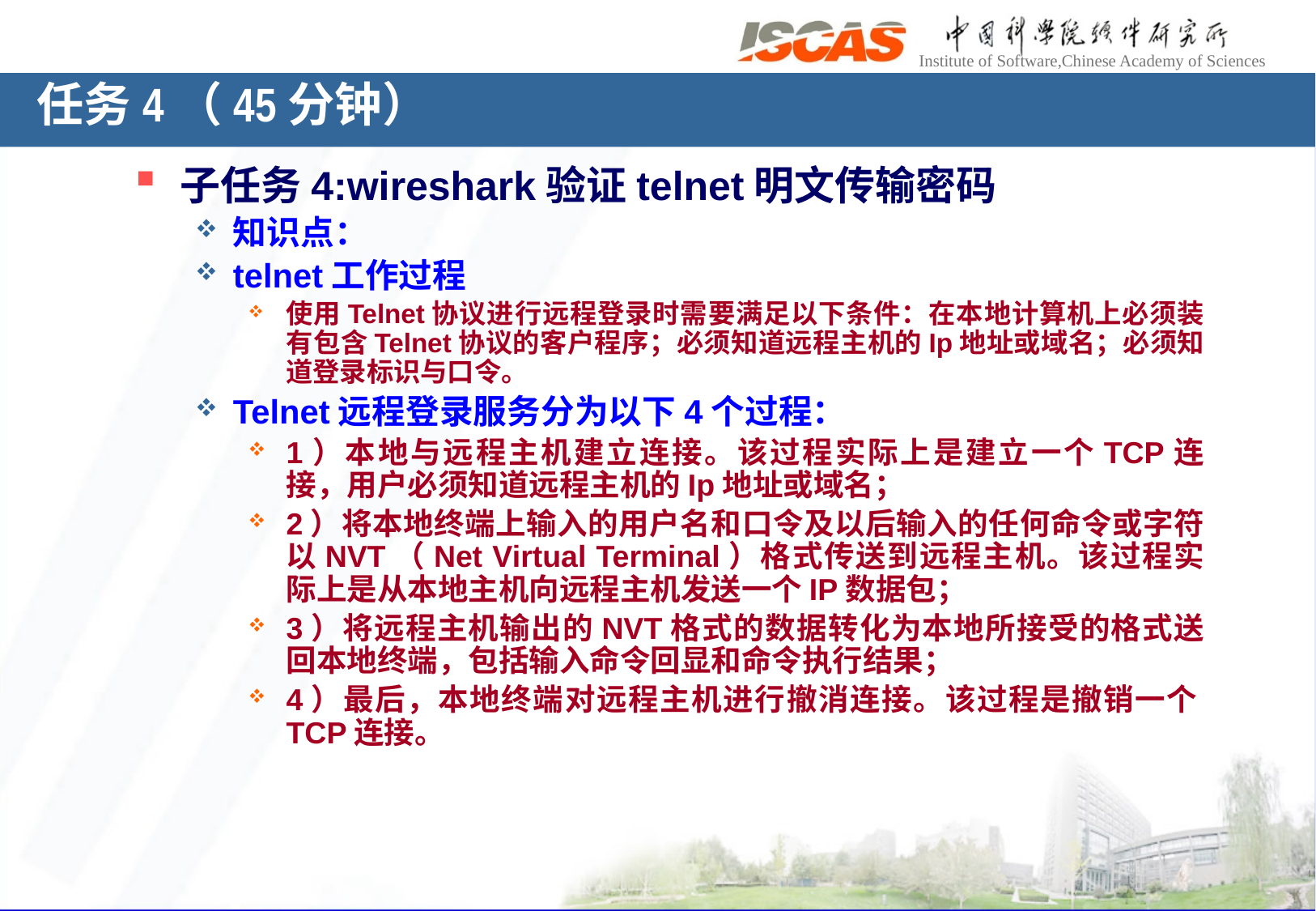

任务4（45分钟）
子任务4:wireshark验证telnet明文传输密码
知识点：
telnet工作过程
使用Telnet协议进行远程登录时需要满足以下条件：在本地计算机上必须装有包含Telnet协议的客户程序；必须知道远程主机的Ip地址或域名；必须知道登录标识与口令。
Telnet远程登录服务分为以下4个过程：
1）本地与远程主机建立连接。该过程实际上是建立一个TCP连接，用户必须知道远程主机的Ip地址或域名；
2）将本地终端上输入的用户名和口令及以后输入的任何命令或字符以NVT（Net Virtual Terminal）格式传送到远程主机。该过程实际上是从本地主机向远程主机发送一个IP数据包；
3）将远程主机输出的NVT格式的数据转化为本地所接受的格式送回本地终端，包括输入命令回显和命令执行结果；
4）最后，本地终端对远程主机进行撤消连接。该过程是撤销一个TCP连接。